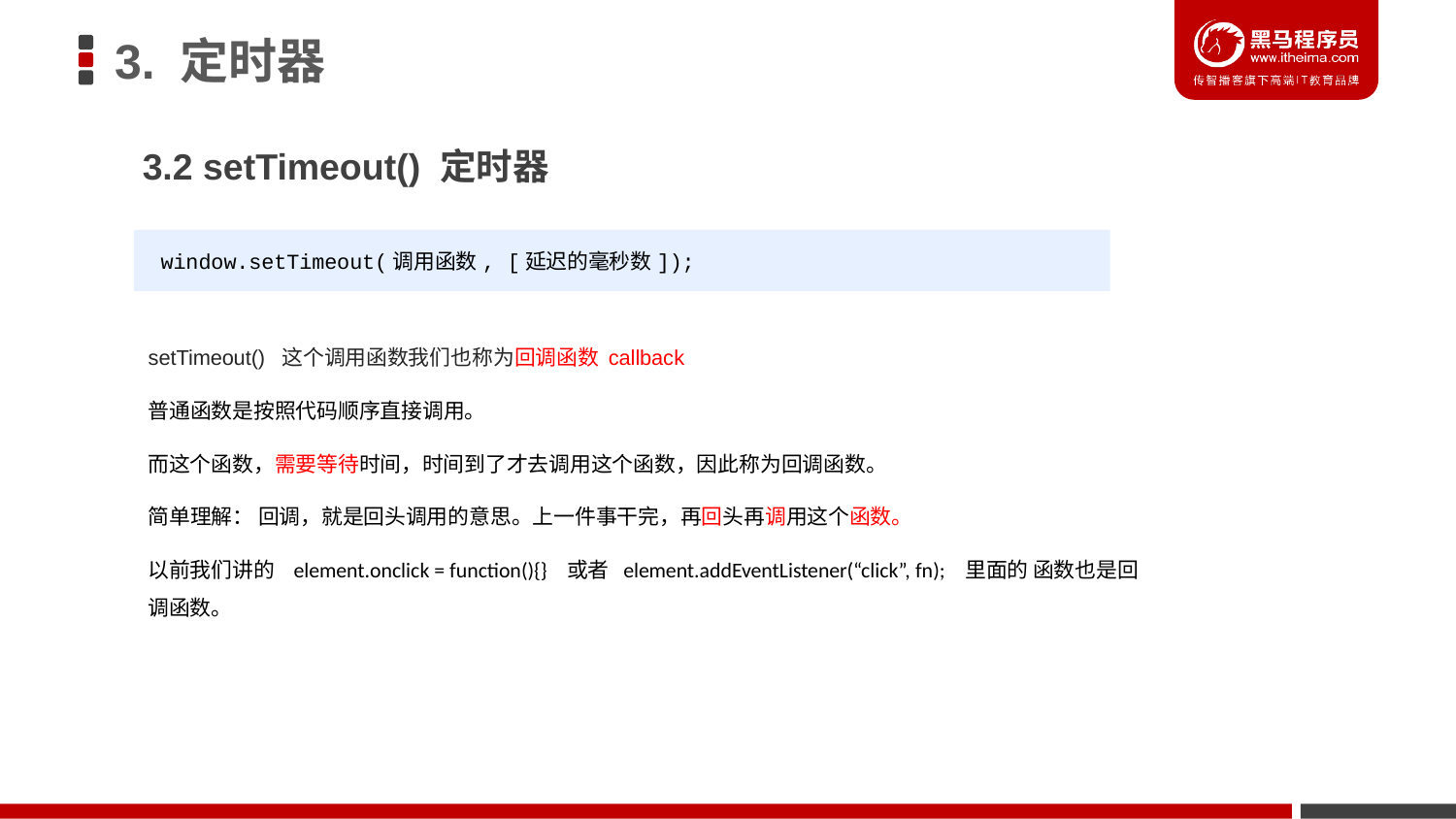

# 3. 定时器
3.2 setTimeout() 定时器
 window.setTimeout(调用函数, [延迟的毫秒数]);
setTimeout()  这个调用函数我们也称为回调函数 callback
普通函数是按照代码顺序直接调用。
而这个函数，需要等待时间，时间到了才去调用这个函数，因此称为回调函数。
简单理解： 回调，就是回头调用的意思。上一件事干完，再回头再调用这个函数。
以前我们讲的   element.onclick = function(){}   或者  element.addEventListener(“click”, fn);   里面的 函数也是回调函数。